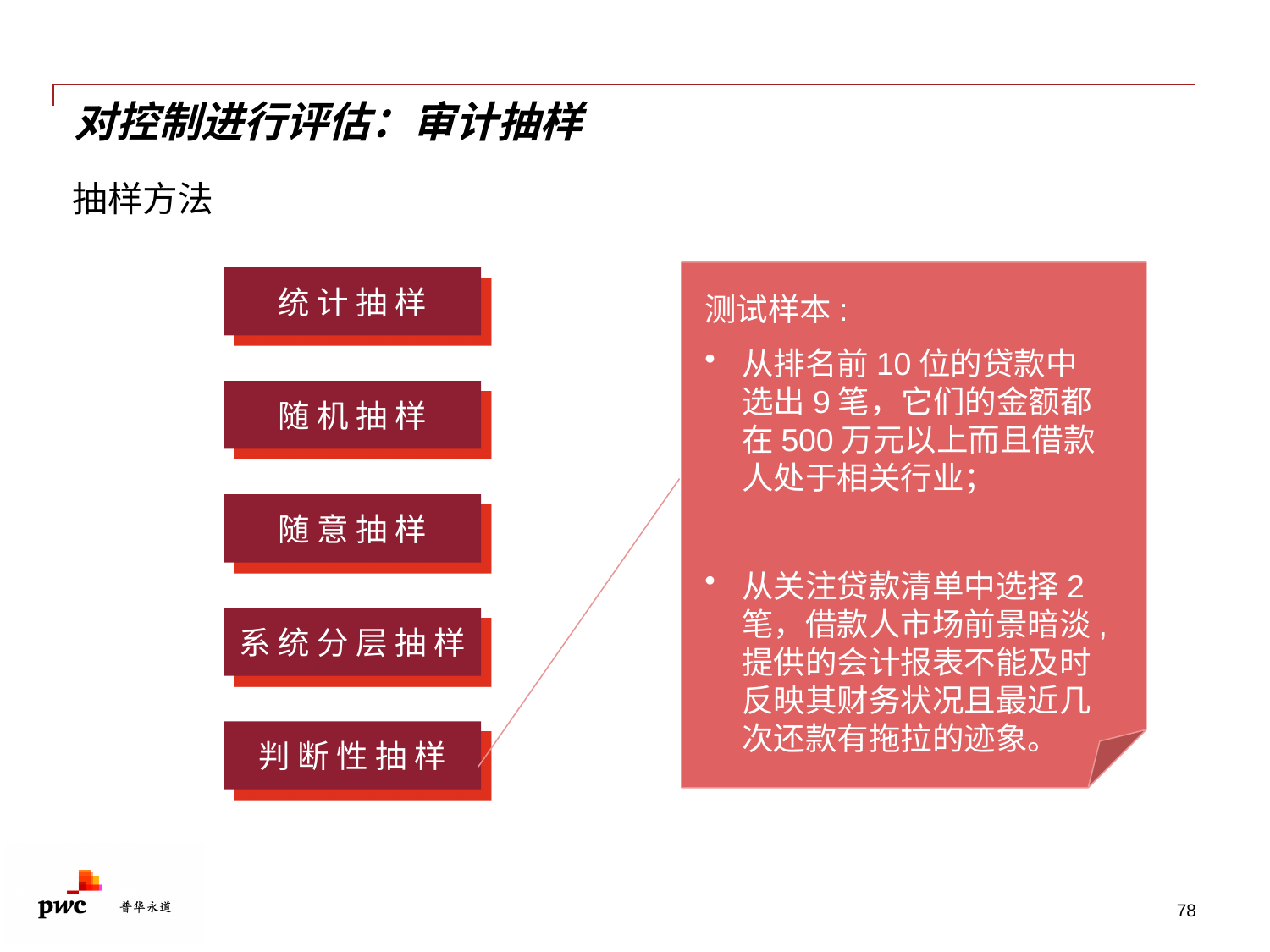

# 对控制进行评估：审计抽样
抽样方法

统 计 抽 样
随 机 抽 样
随 意 抽 样
系 统 分 层 抽 样
判 断 性 抽 样
测试样本:
从排名前10位的贷款中选出9笔，它们的金额都在500万元以上而且借款人处于相关行业；

从关注贷款清单中选择2笔，借款人市场前景暗淡,提供的会计报表不能及时反映其财务状况且最近几次还款有拖拉的迹象。

78